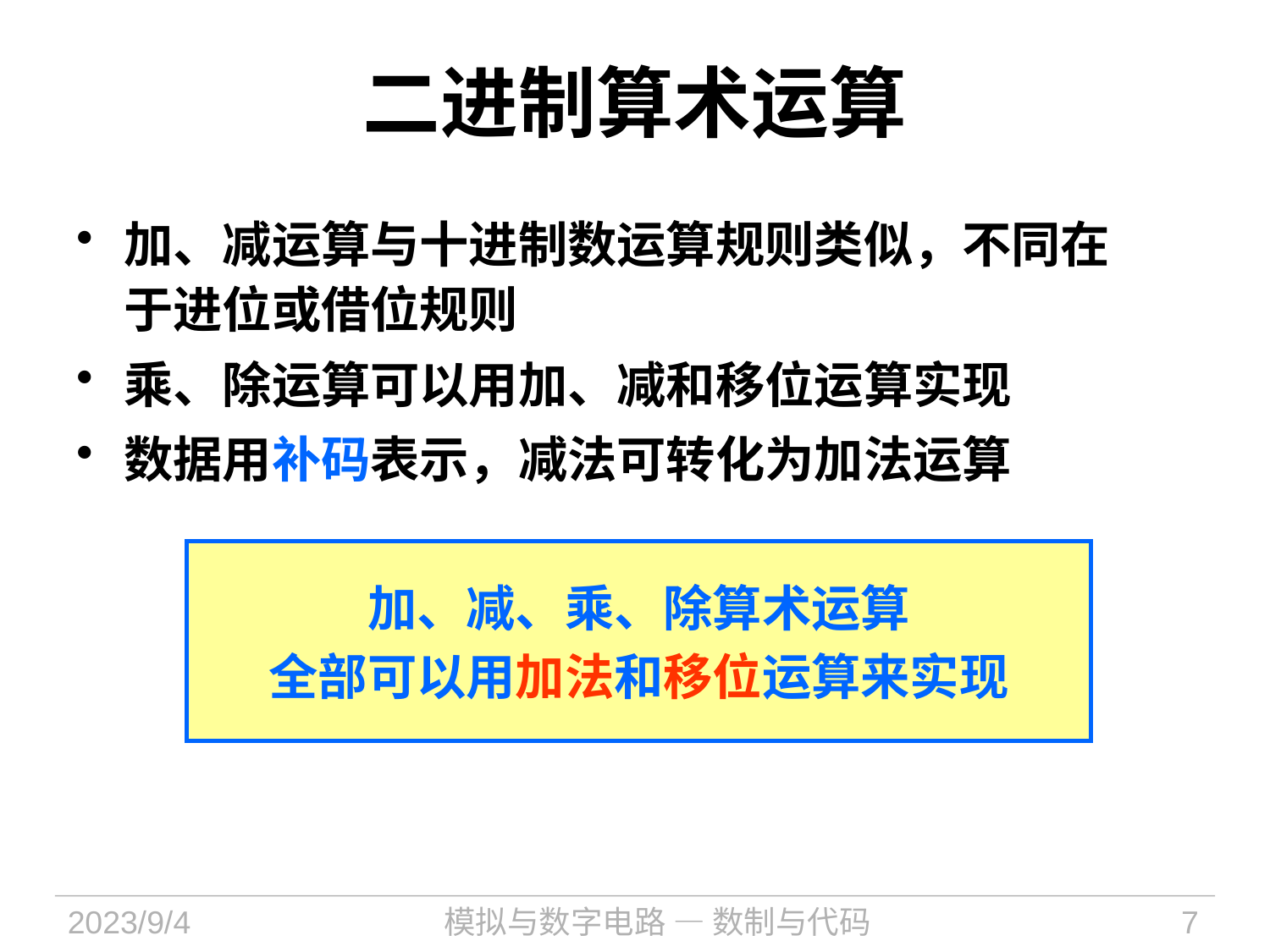

# 二进制算术运算
加、减运算与十进制数运算规则类似，不同在于进位或借位规则
乘、除运算可以用加、减和移位运算实现
数据用补码表示，减法可转化为加法运算

加、减、乘、除算术运算
全部可以用加法和移位运算来实现
2023/9/4
模拟与数字电路 — 数制与代码
7